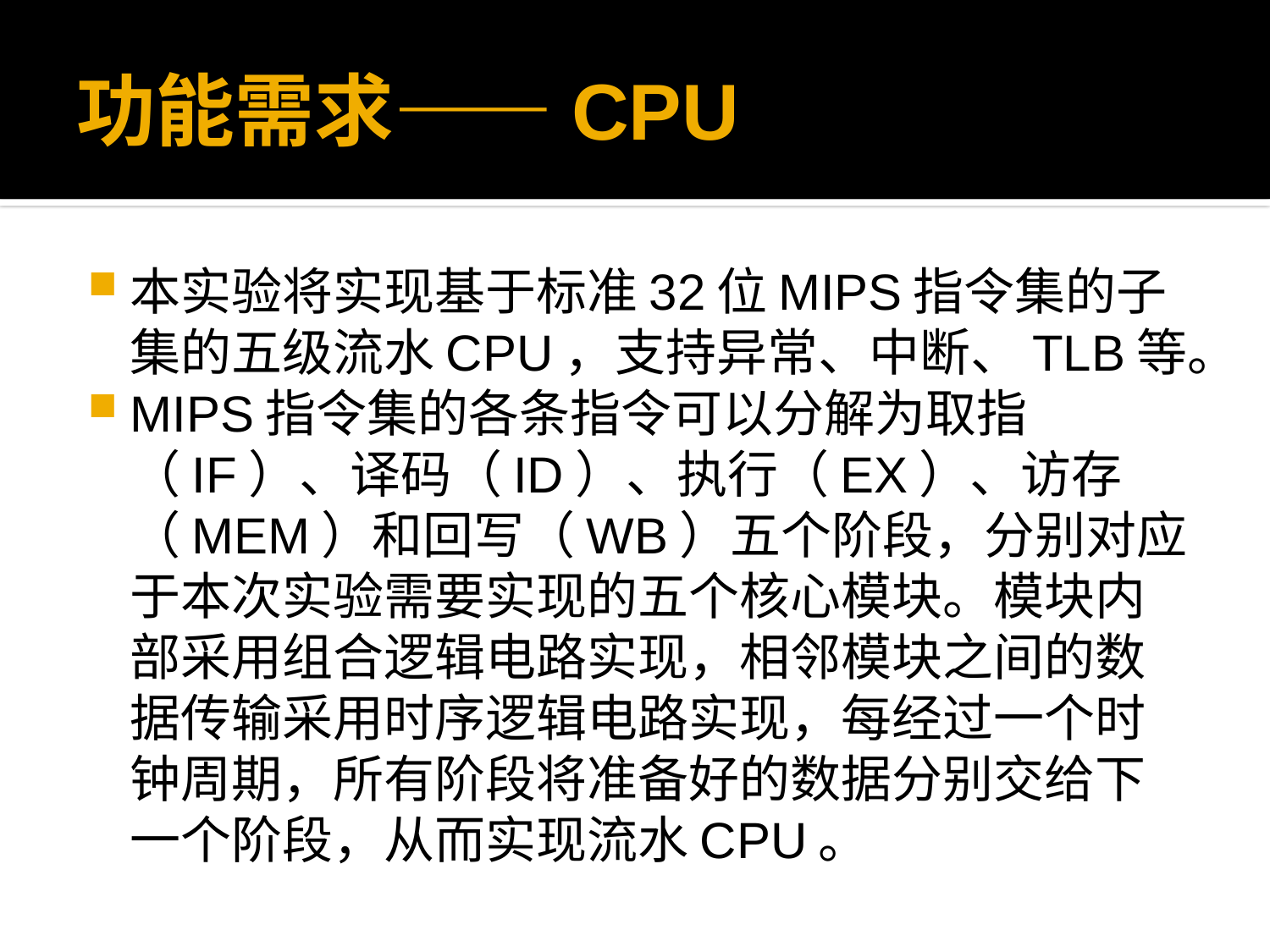

# 功能需求——CPU
本实验将实现基于标准32位MIPS指令集的子集的五级流水CPU，支持异常、中断、TLB等。
MIPS指令集的各条指令可以分解为取指（IF）、译码（ID）、执行（EX）、访存（MEM）和回写（WB）五个阶段，分别对应于本次实验需要实现的五个核心模块。模块内部采用组合逻辑电路实现，相邻模块之间的数据传输采用时序逻辑电路实现，每经过一个时钟周期，所有阶段将准备好的数据分别交给下一个阶段，从而实现流水CPU。